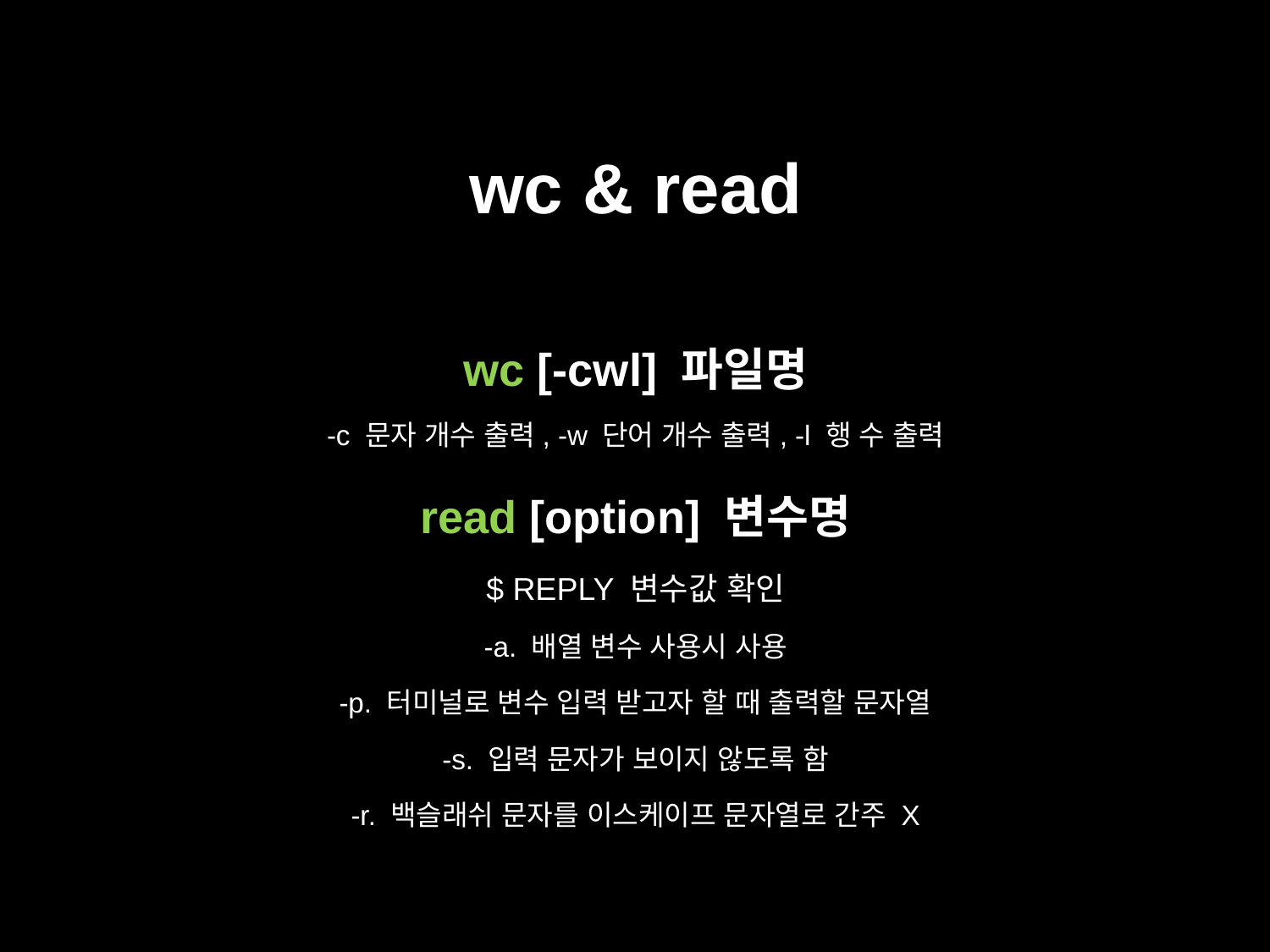

# wc & read
wc [-cwl] 파일명
-c 문자 개수 출력, -w 단어 개수 출력, -l 행 수 출력
read [option] 변수명
$ REPLY 변수값 확인
-a. 배열 변수 사용시 사용
-p. 터미널로 변수 입력 받고자 할 때 출력할 문자열
-s. 입력 문자가 보이지 않도록 함
-r. 백슬래쉬 문자를 이스케이프 문자열로 간주 X